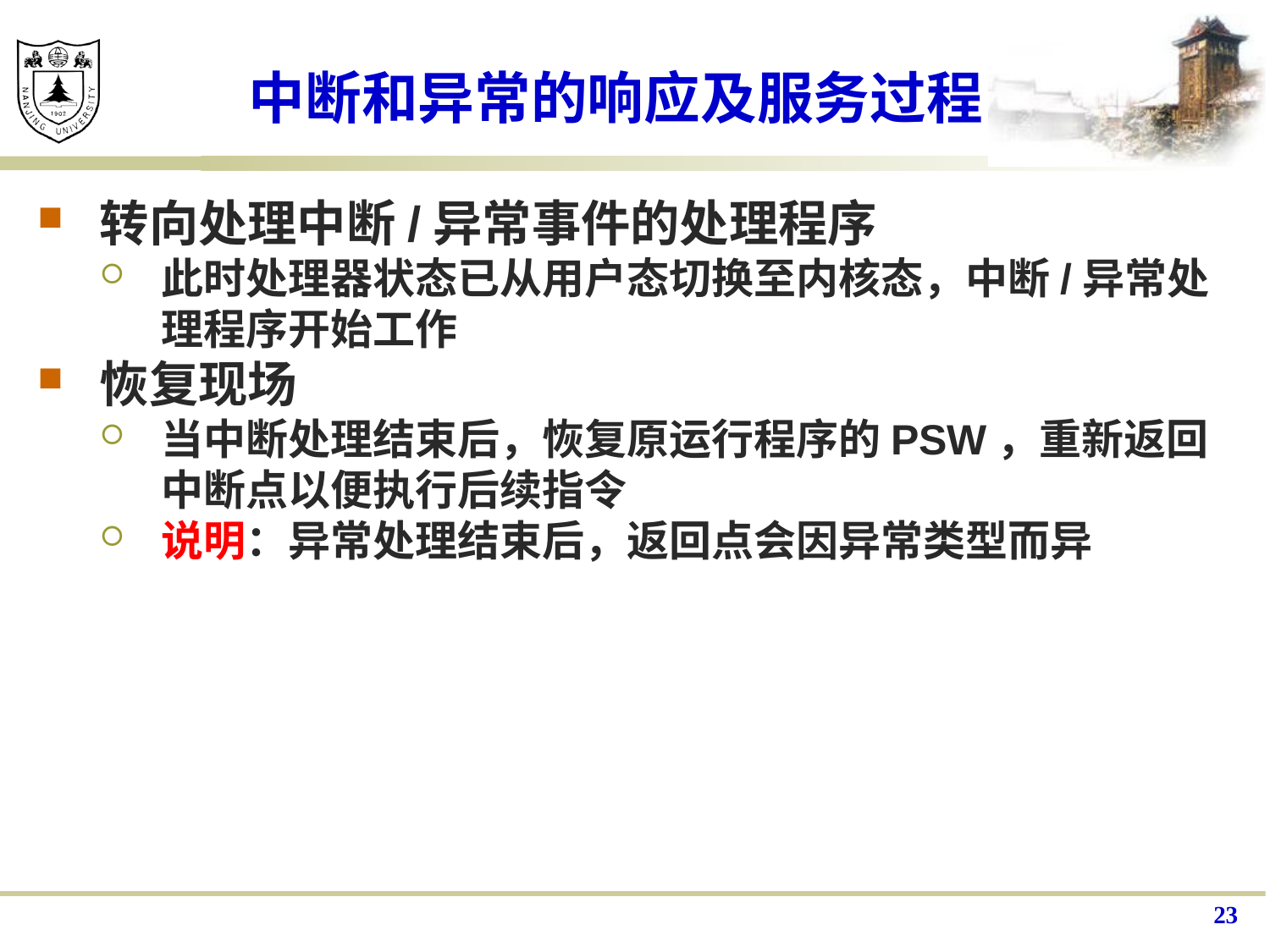

# 中断和异常的响应及服务过程
转向处理中断/异常事件的处理程序
此时处理器状态已从用户态切换至内核态，中断/异常处理程序开始工作
恢复现场
当中断处理结束后，恢复原运行程序的PSW，重新返回中断点以便执行后续指令
说明：异常处理结束后，返回点会因异常类型而异

23